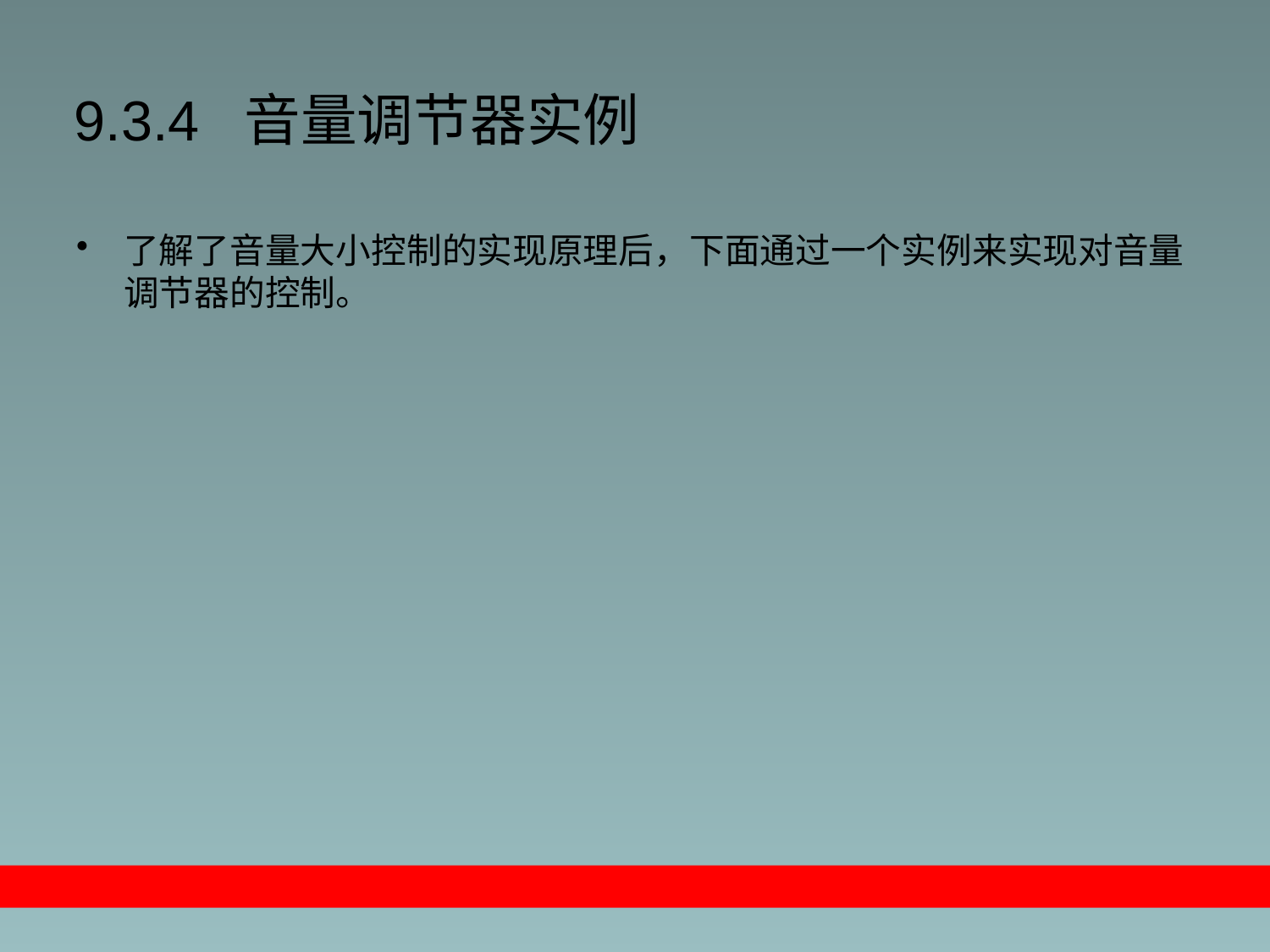

# 9.3.4  音量调节器实例
了解了音量大小控制的实现原理后，下面通过一个实例来实现对音量调节器的控制。